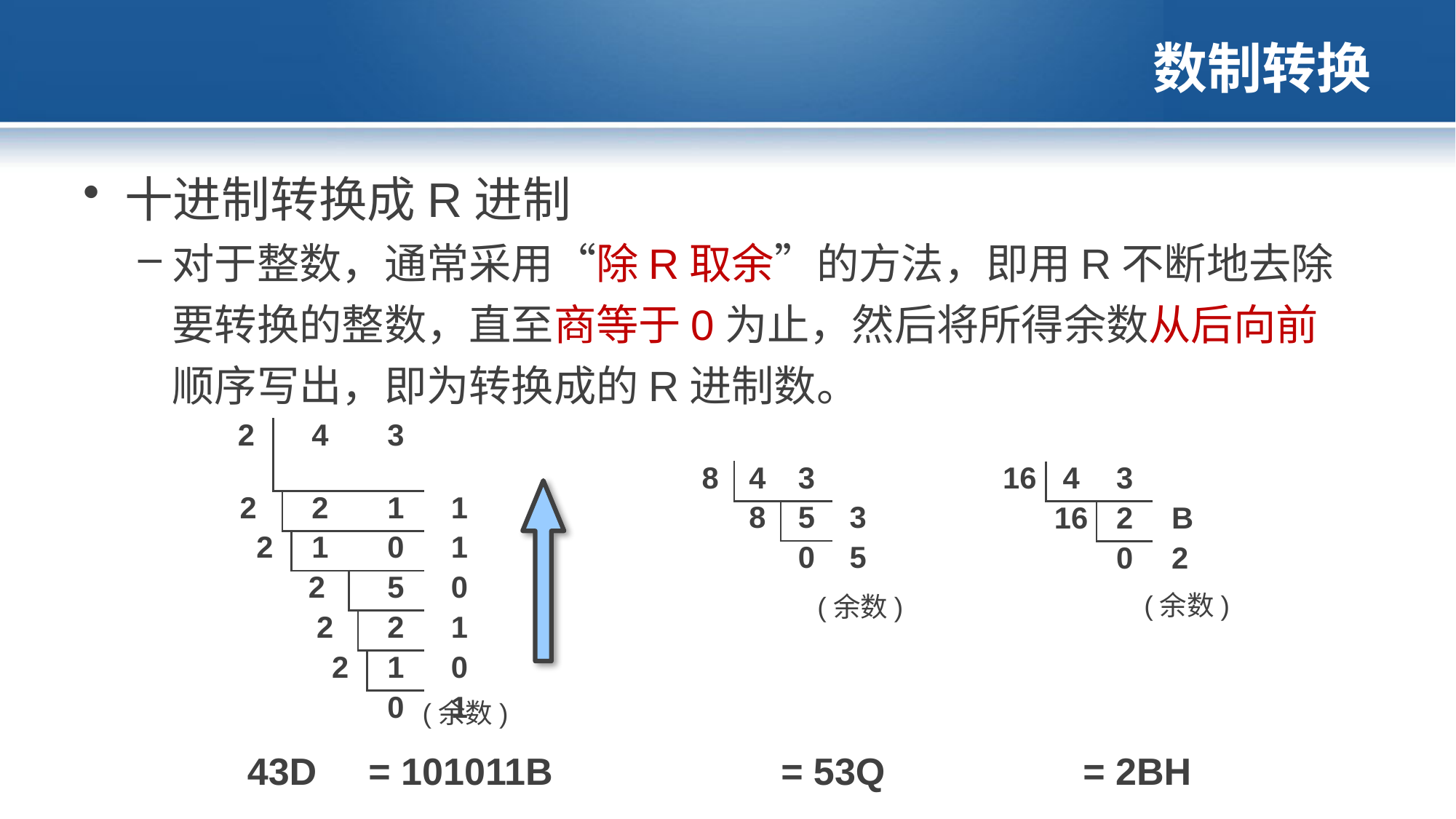

# 数制转换
十进制转换成R进制
对于整数，通常采用“除R取余”的方法，即用R不断地去除要转换的整数，直至商等于0为止，然后将所得余数从后向前顺序写出，即为转换成的R进制数。
| 2 |  |  | 4 |  |  | 3 |  |  |
| --- | --- | --- | --- | --- | --- | --- | --- | --- |
| 2 |  |  | 2 |  |  | 1 |  | 1 |
| 2 |  |  | 1 |  |  | 0 |  | 1 |
|  |  |  | 2 |  |  | 5 |  | 0 |
|  |  |  | 2 |  |  | 2 |  | 1 |
|  |  |  | 2 |  |  | 1 |  | 0 |
|  |  |  |  |  |  | 0 |  | 1 |
| 8 | 4 | 3 |  |  |
| --- | --- | --- | --- | --- |
|  | 8 | 5 |  | 3 |
|  |  | 0 |  | 5 |
| 16 | 4 | 3 |  |  |
| --- | --- | --- | --- | --- |
|  | 16 | 2 |  | B |
|  |  | 0 |  | 2 |

(余数)
(余数)
(余数)
43D
= 101011B
= 53Q
= 2BH